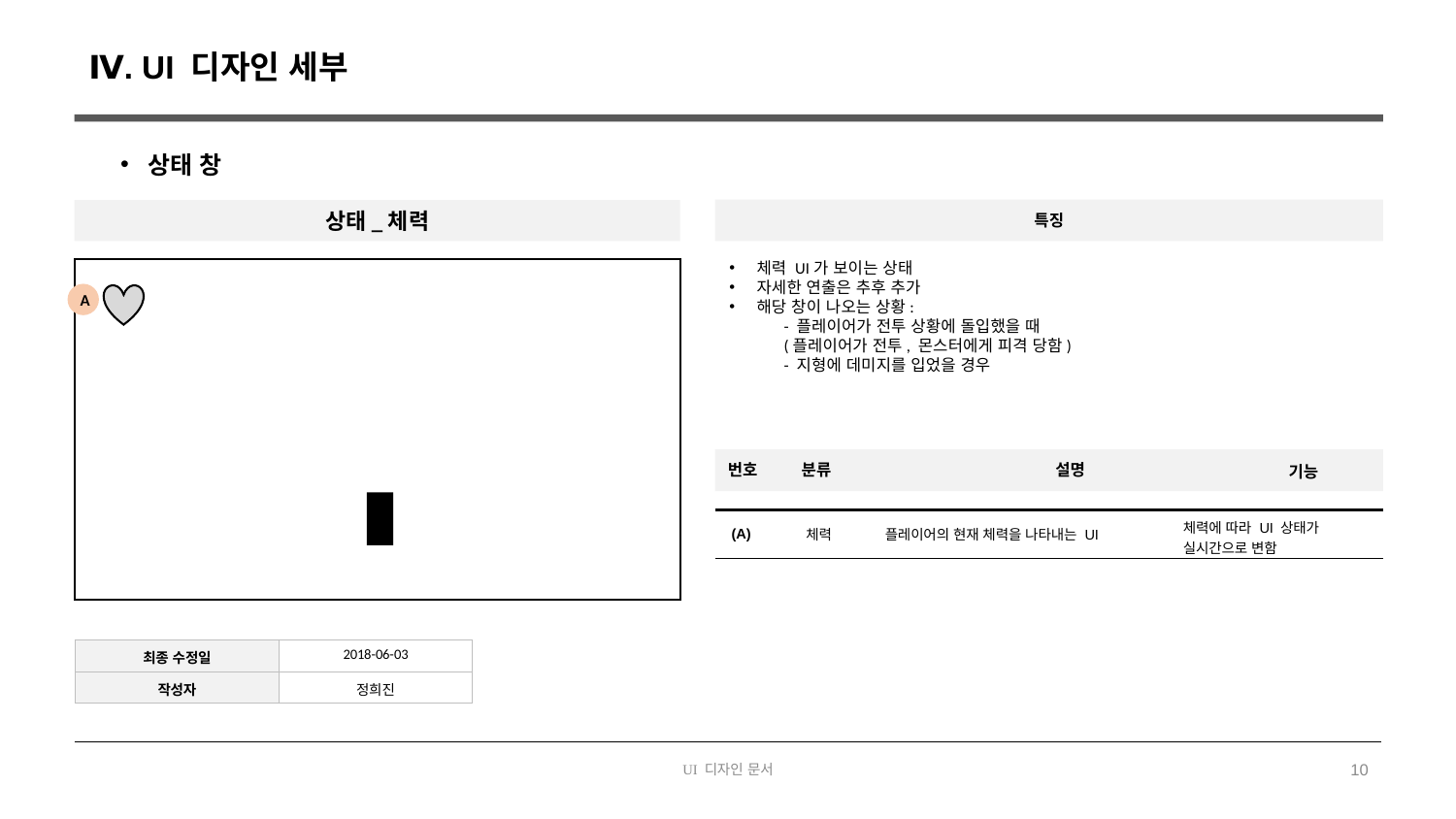

Ⅳ. UI 디자인 세부

상태 창

상태_체력
특징
체력 UI가 보이는 상태
자세한 연출은 추후 추가
해당 창이 나오는 상황:
- 플레이어가 전투 상황에 돌입했을 때
(플레이어가 전투, 몬스터에게 피격 당함)
- 지형에 데미지를 입었을 경우

A

번호
분류
설명
기능

| (A) | 체력 | 플레이어의 현재 체력을 나타내는 UI | 체력에 따라 UI 상태가 실시간으로 변함 |
| --- | --- | --- | --- |
|  |  |  |  |
| 최종 수정일 | 2018-06-03 |
| --- | --- |
| 작성자 | 정희진 |
UI 디자인 문서
10